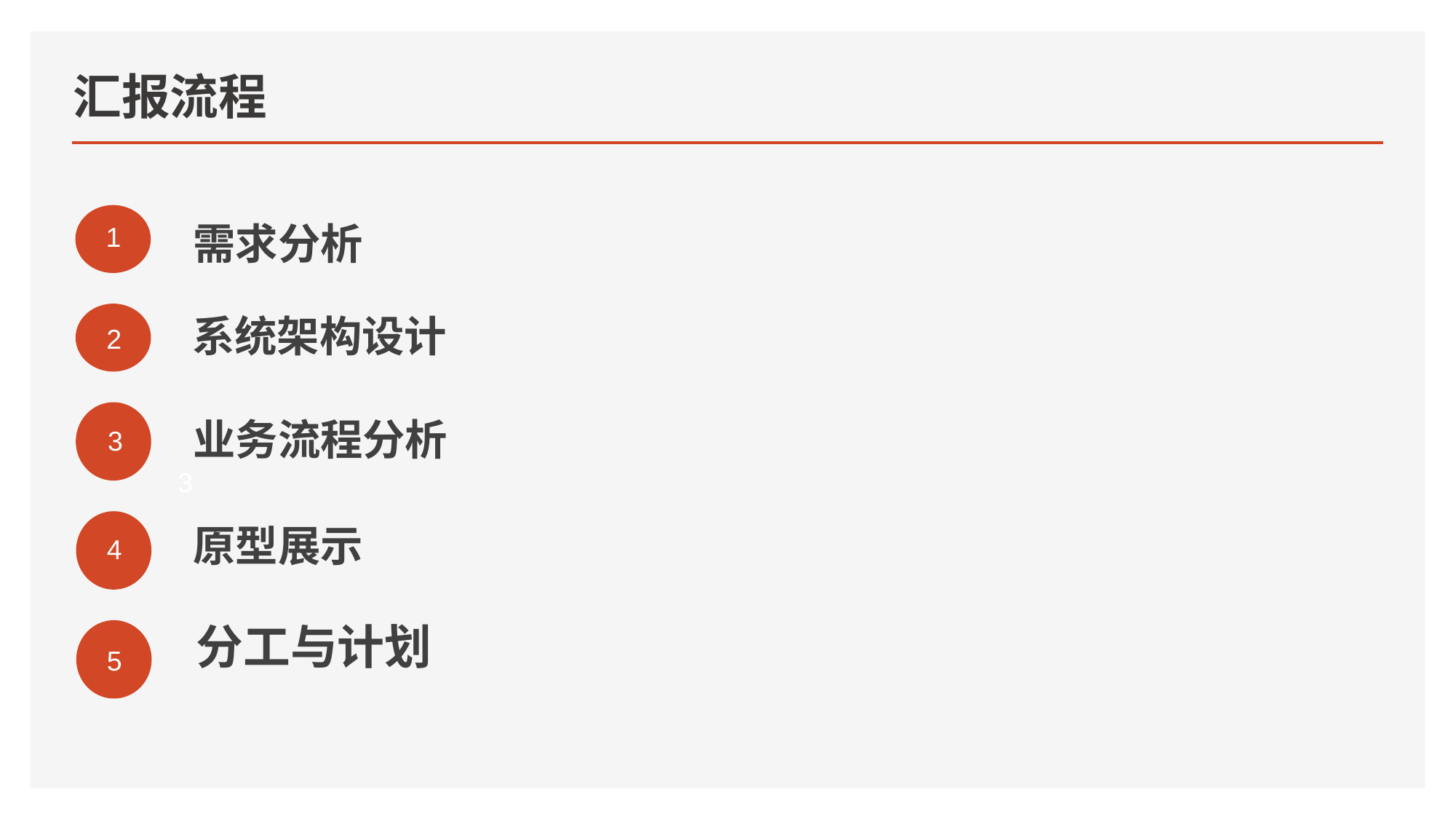

# 汇报流程

1
需求分析

2
系统架构设计

3
业务流程分析
3

4
原型展示

5
 分工与计划